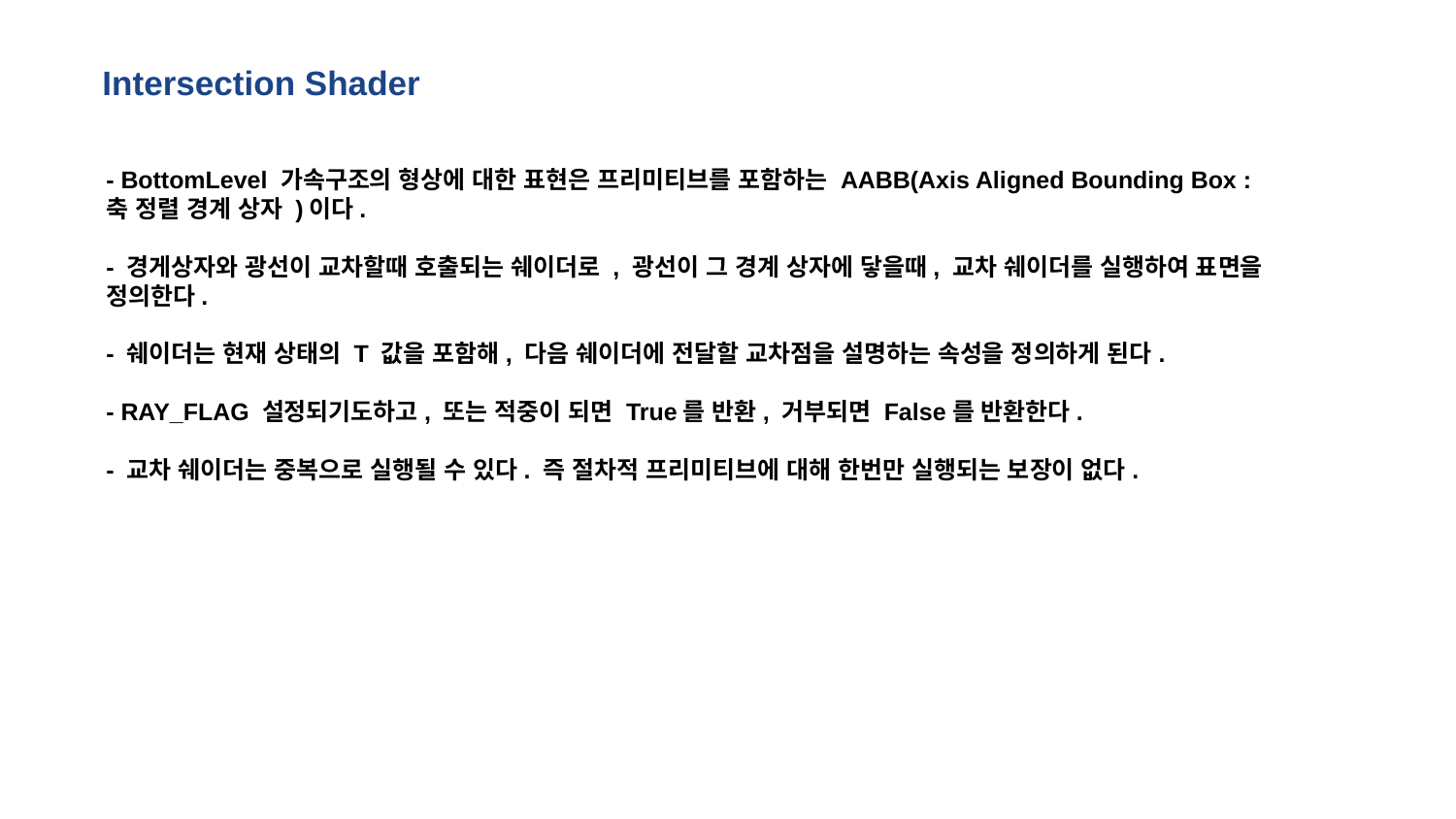

# Intersection Shader
- BottomLevel 가속구조의 형상에 대한 표현은 프리미티브를 포함하는 AABB(Axis Aligned Bounding Box : 축 정렬 경계 상자 )이다.
- 경게상자와 광선이 교차할때 호출되는 쉐이더로 , 광선이 그 경계 상자에 닿을때, 교차 쉐이더를 실행하여 표면을 정의한다.
- 쉐이더는 현재 상태의 T 값을 포함해, 다음 쉐이더에 전달할 교차점을 설명하는 속성을 정의하게 된다.
- RAY_FLAG 설정되기도하고, 또는 적중이 되면 True를 반환, 거부되면 False를 반환한다.
- 교차 쉐이더는 중복으로 실행될 수 있다. 즉 절차적 프리미티브에 대해 한번만 실행되는 보장이 없다.